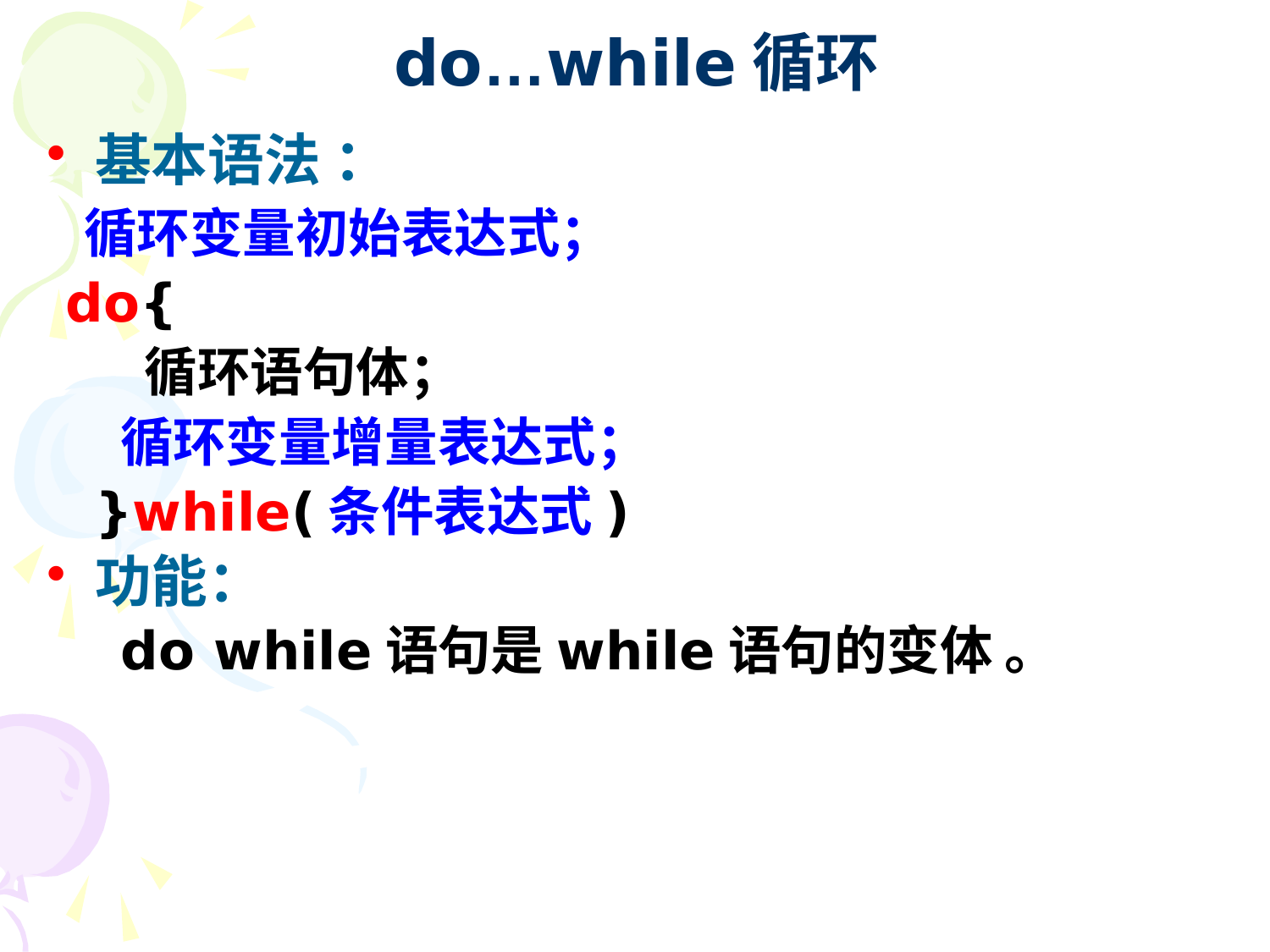

# do…while循环
基本语法 ：
  循环变量初始表达式；
 do{
  循环语句体；
     循环变量增量表达式；
}while(条件表达式)
功能：
    do while语句是while语句的变体 。